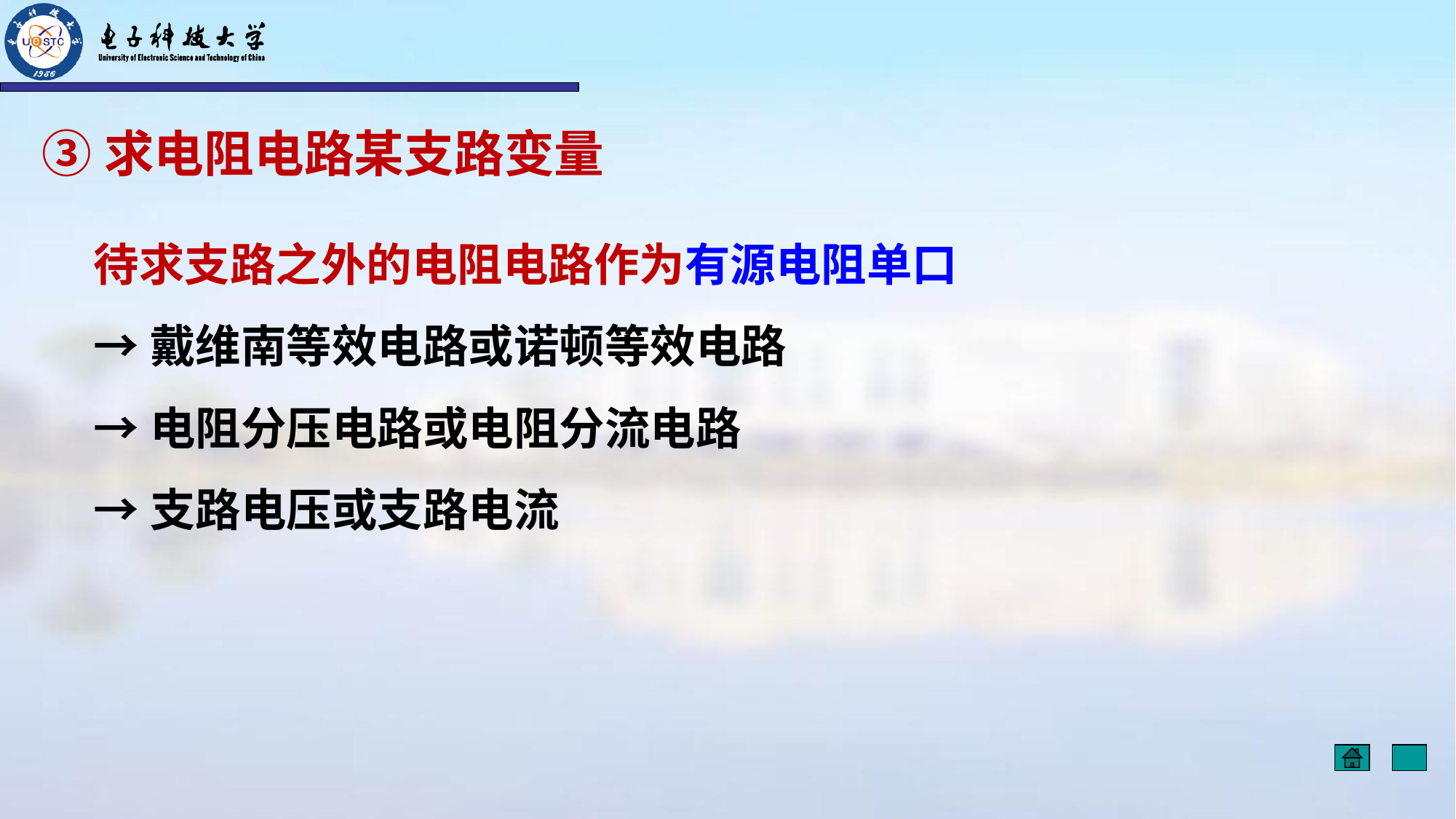

③求电阻电路某支路变量
待求支路之外的电阻电路作为有源电阻单口
→戴维南等效电路或诺顿等效电路
→电阻分压电路或电阻分流电路
→支路电压或支路电流